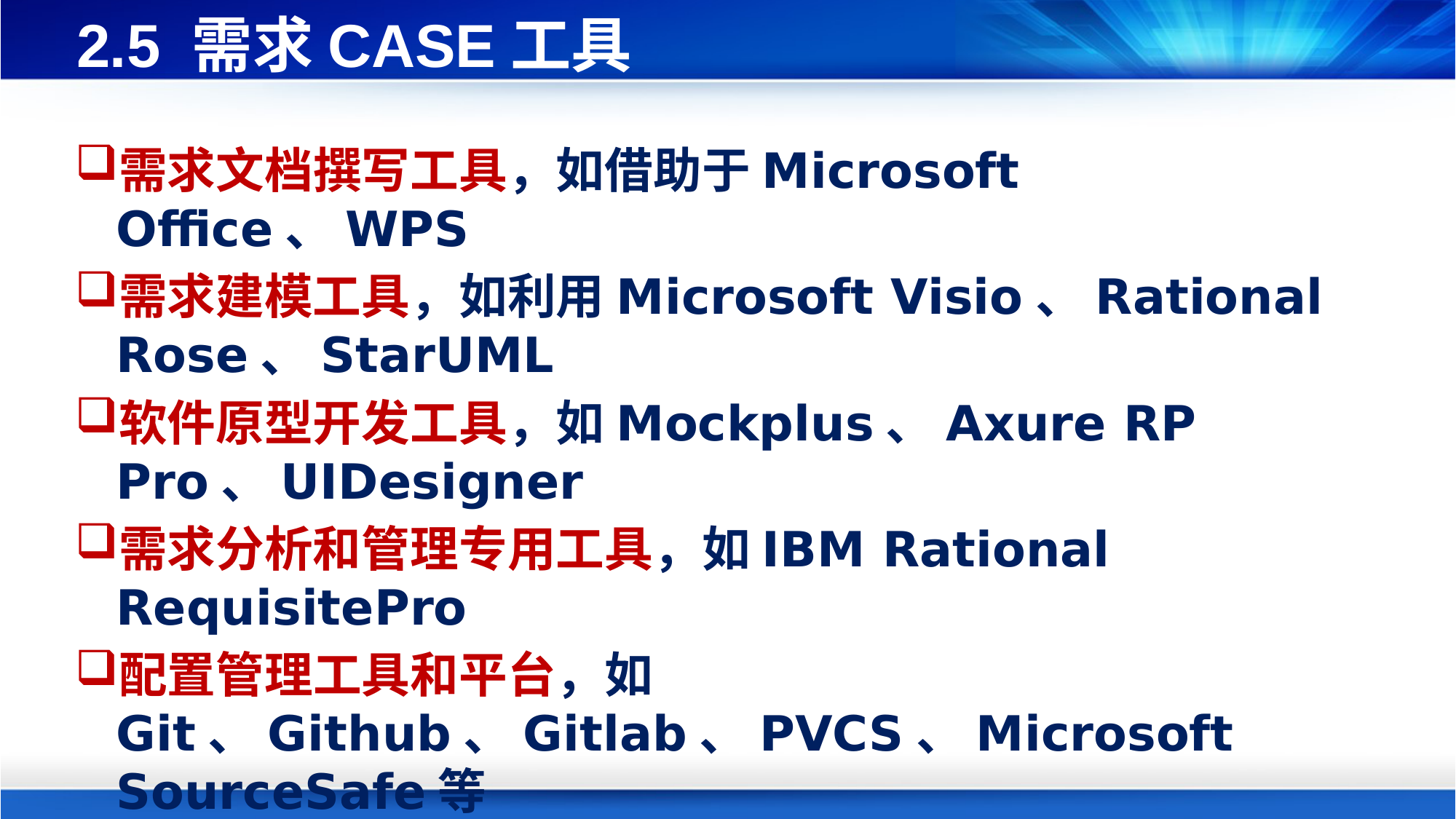

# 2.5 需求CASE工具
需求文档撰写工具，如借助于Microsoft Office、WPS
需求建模工具，如利用Microsoft Visio、Rational Rose、StarUML
软件原型开发工具，如Mockplus、Axure RP Pro、UIDesigner
需求分析和管理专用工具，如IBM Rational RequisitePro
配置管理工具和平台，如Git、Github、Gitlab、PVCS、Microsoft SourceSafe等